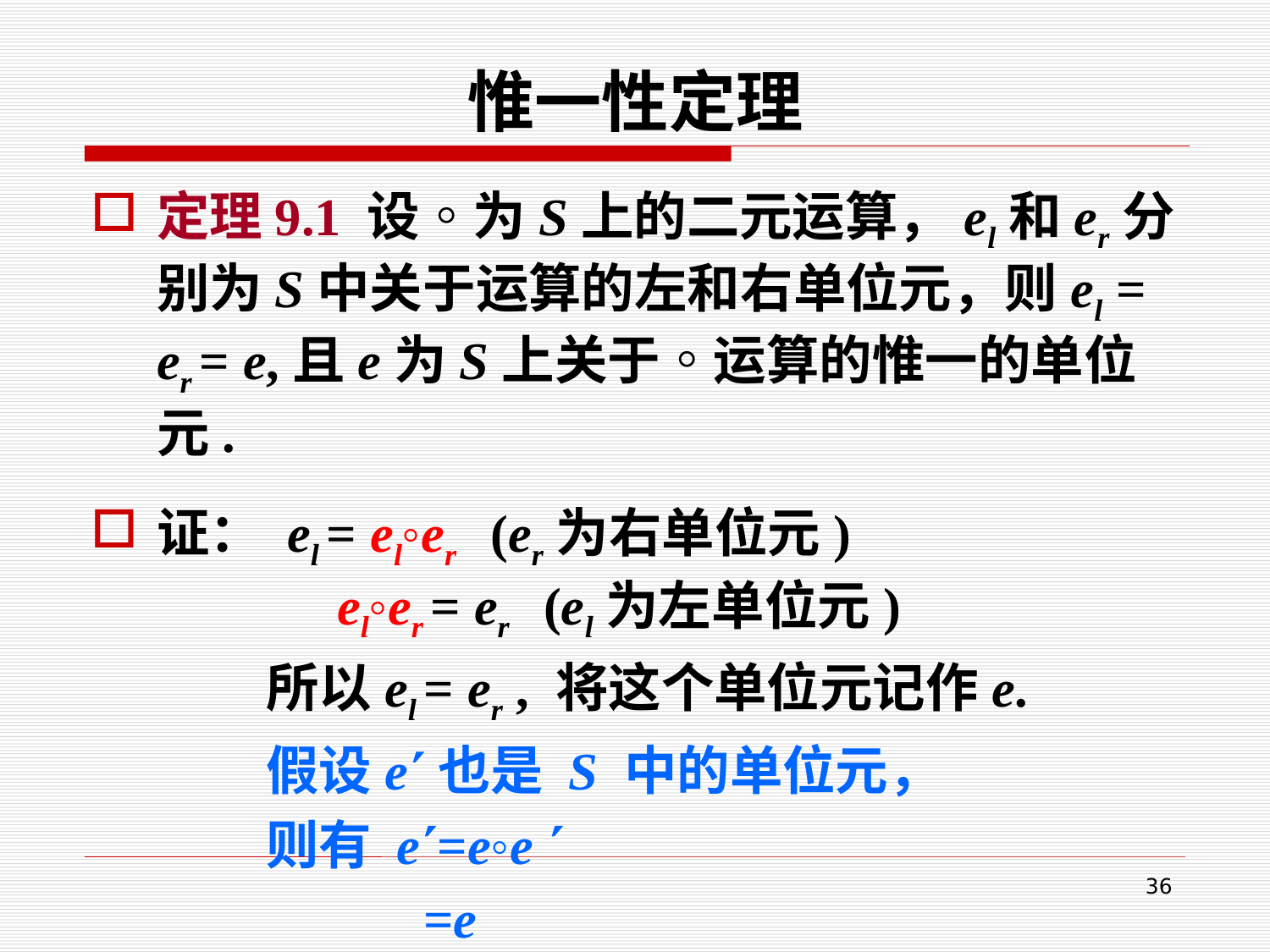

# 惟一性定理
定理9.1 设◦为S上的二元运算，el和er分别为S中关于运算的左和右单位元，则el = er = e,且e为S上关于◦运算的惟一的单位元.
证： el = el◦er   (er为右单位元)
	    el◦er = er   (el为左单位元)
        所以el = er , 将这个单位元记作e.
        假设e′也是 S 中的单位元，
        则有 e′=e◦e ′
                    =e
        惟一性得证.
36